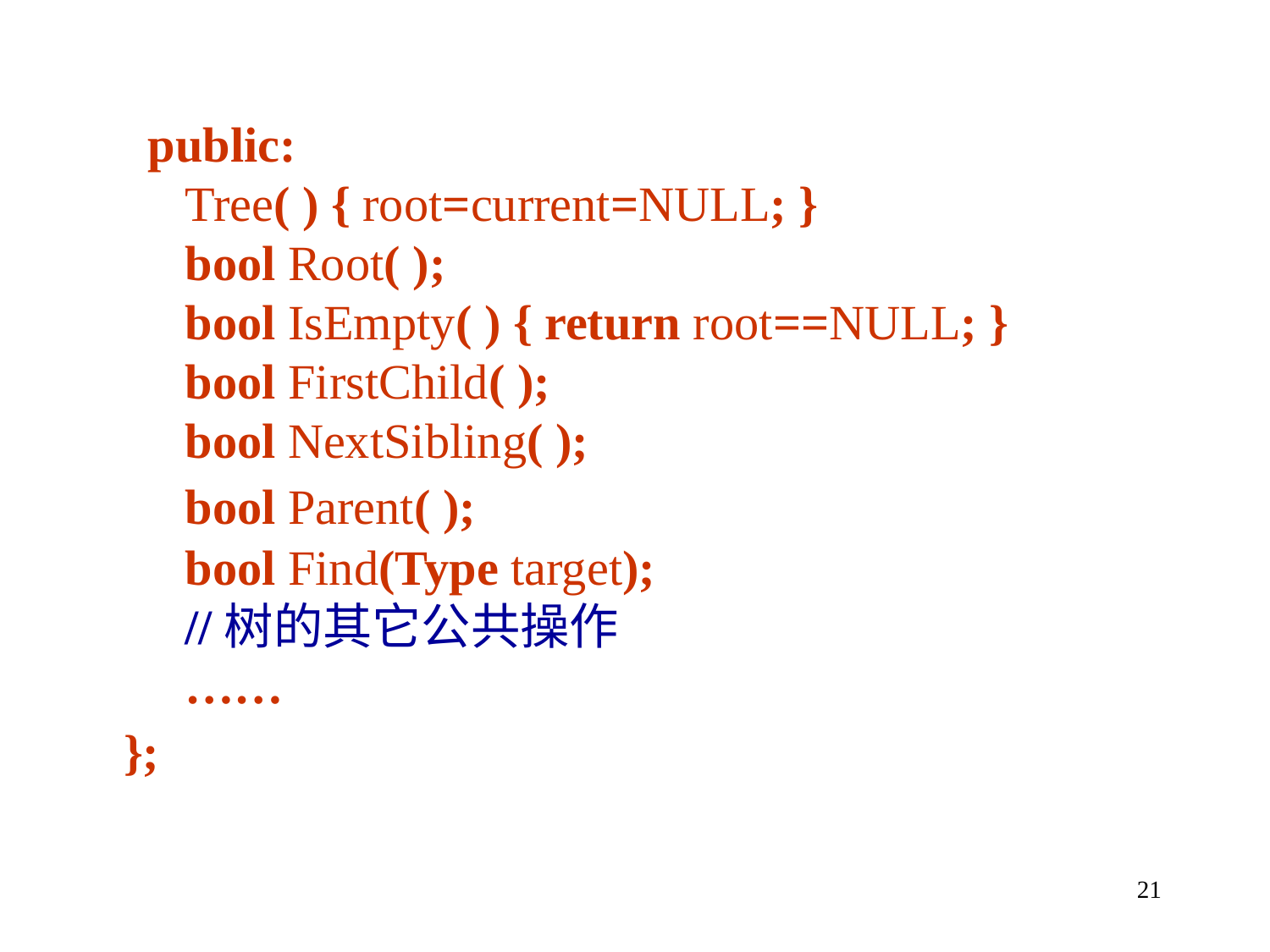

public:
     Tree( ) { root=current=NULL; }
     bool Root( );
     bool IsEmpty( ) { return root==NULL; }
     bool FirstChild( );
     bool NextSibling( );
     bool Parent( );
     bool Find(Type target);
     //树的其它公共操作
     ……
};
21